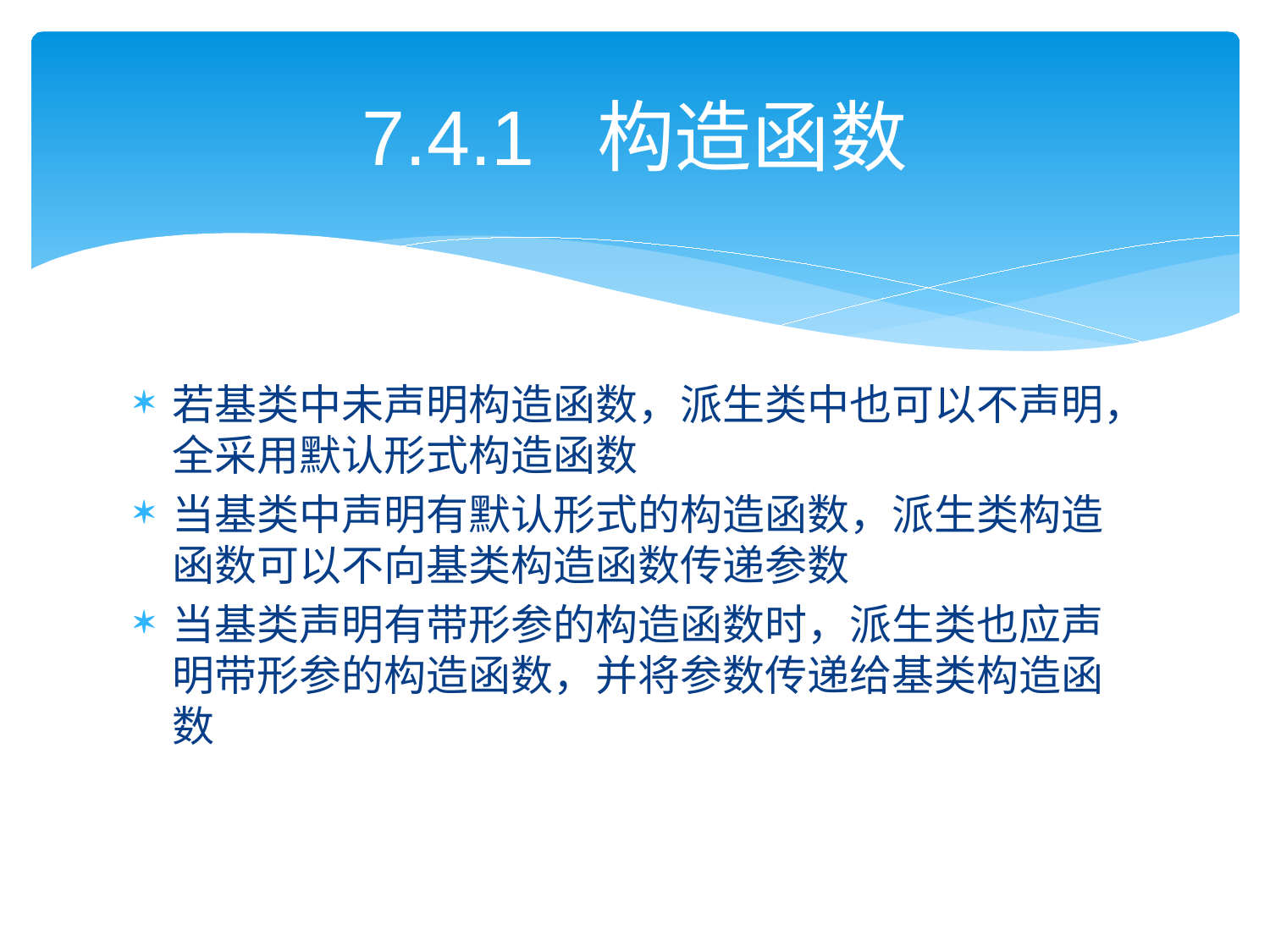

# 7.4.1  构造函数
若基类中未声明构造函数，派生类中也可以不声明，全采用默认形式构造函数
当基类中声明有默认形式的构造函数，派生类构造函数可以不向基类构造函数传递参数
当基类声明有带形参的构造函数时，派生类也应声明带形参的构造函数，并将参数传递给基类构造函数